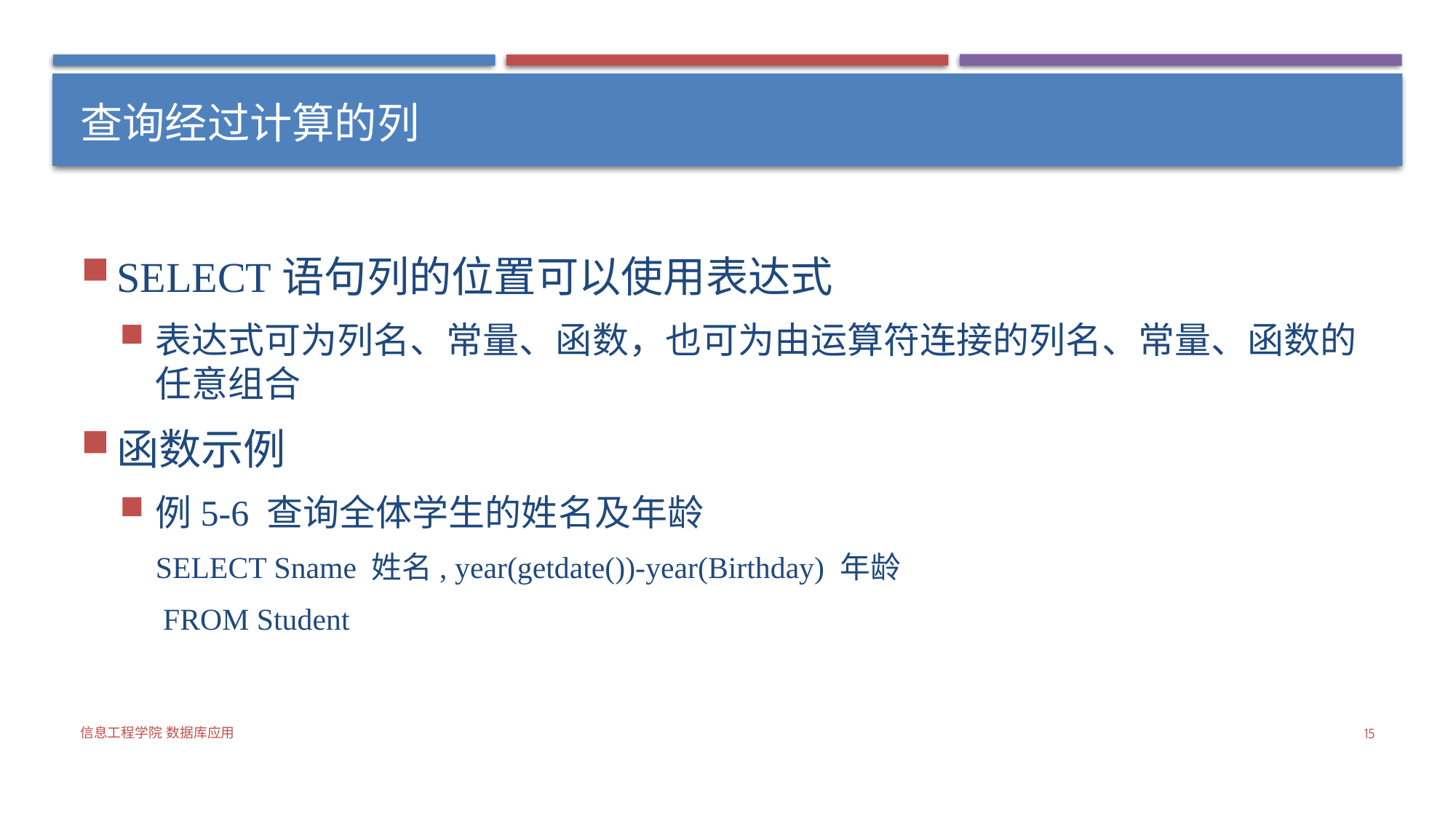

# 查询经过计算的列
SELECT语句列的位置可以使用表达式
表达式可为列名、常量、函数，也可为由运算符连接的列名、常量、函数的任意组合
函数示例
例5-6 查询全体学生的姓名及年龄
SELECT Sname 姓名, year(getdate())-year(Birthday) 年龄
 FROM Student
信息工程学院 数据库应用
15